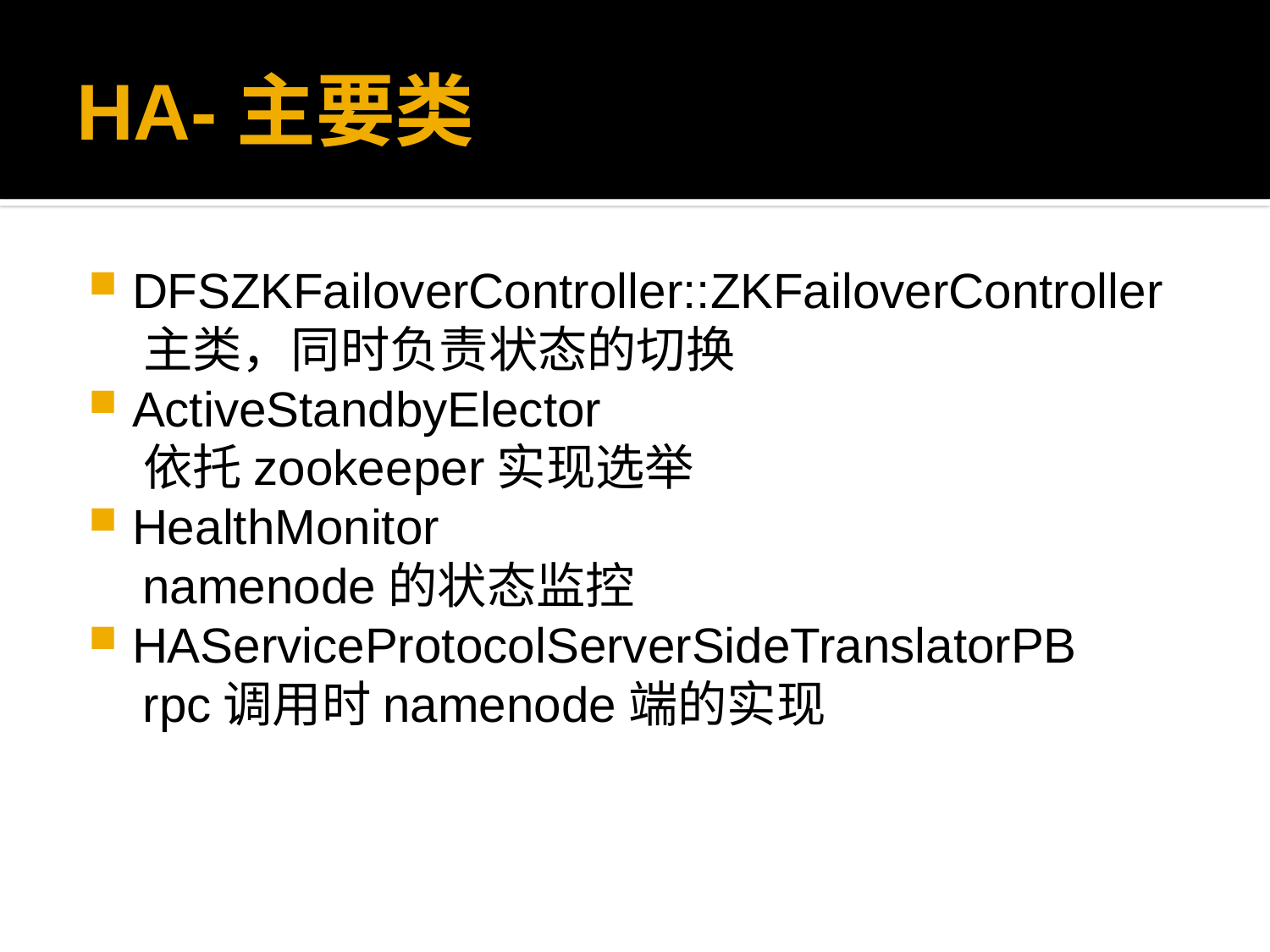

# HA-主要类
DFSZKFailoverController::ZKFailoverController
    主类，同时负责状态的切换
ActiveStandbyElector
    依托zookeeper实现选举
HealthMonitor
    namenode的状态监控
HAServiceProtocolServerSideTranslatorPB
    rpc调用时namenode端的实现